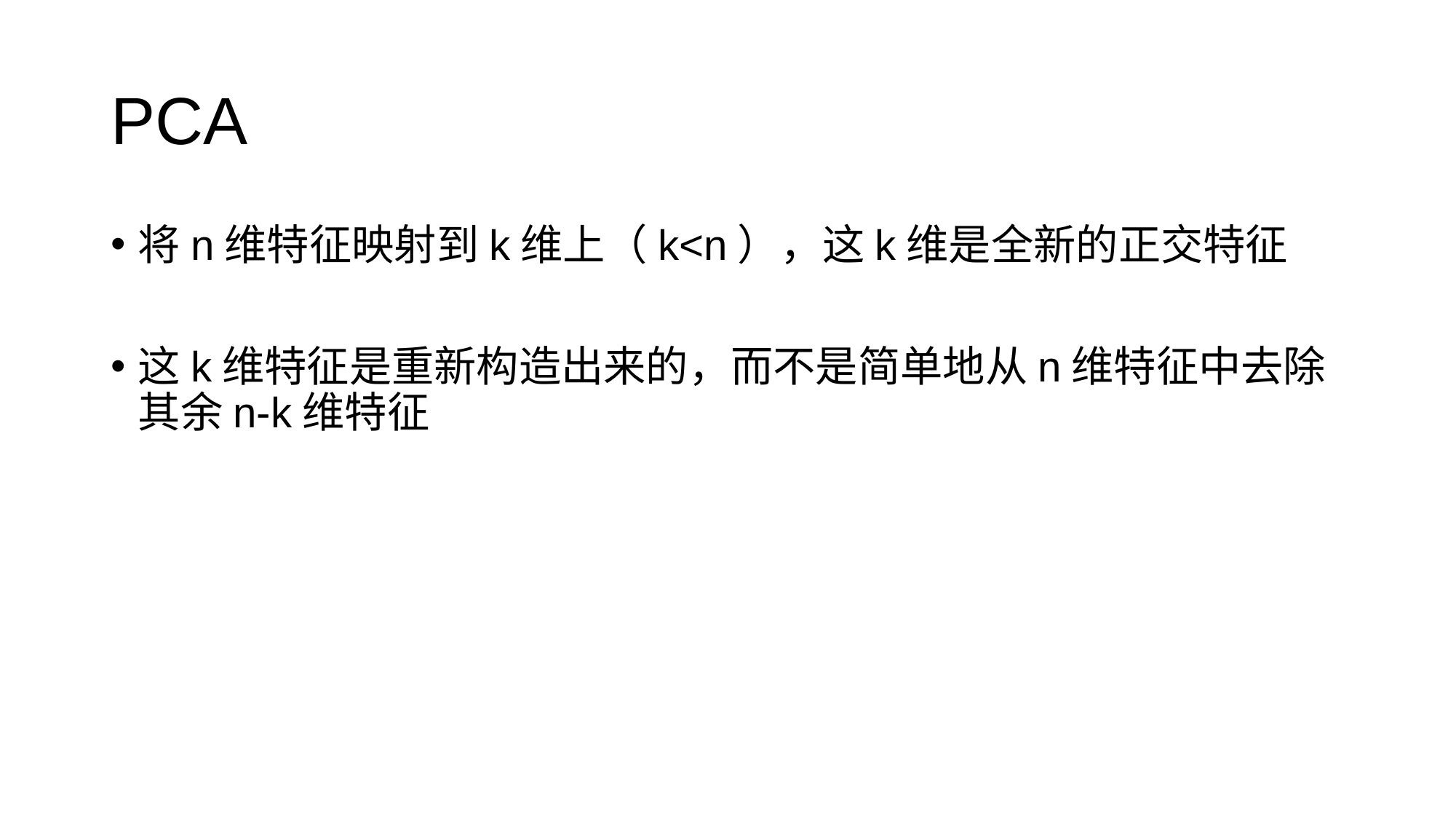

# PCA
将n维特征映射到k维上（k<n），这k维是全新的正交特征

这k维特征是重新构造出来的，而不是简单地从n维特征中去除其余n-k维特征